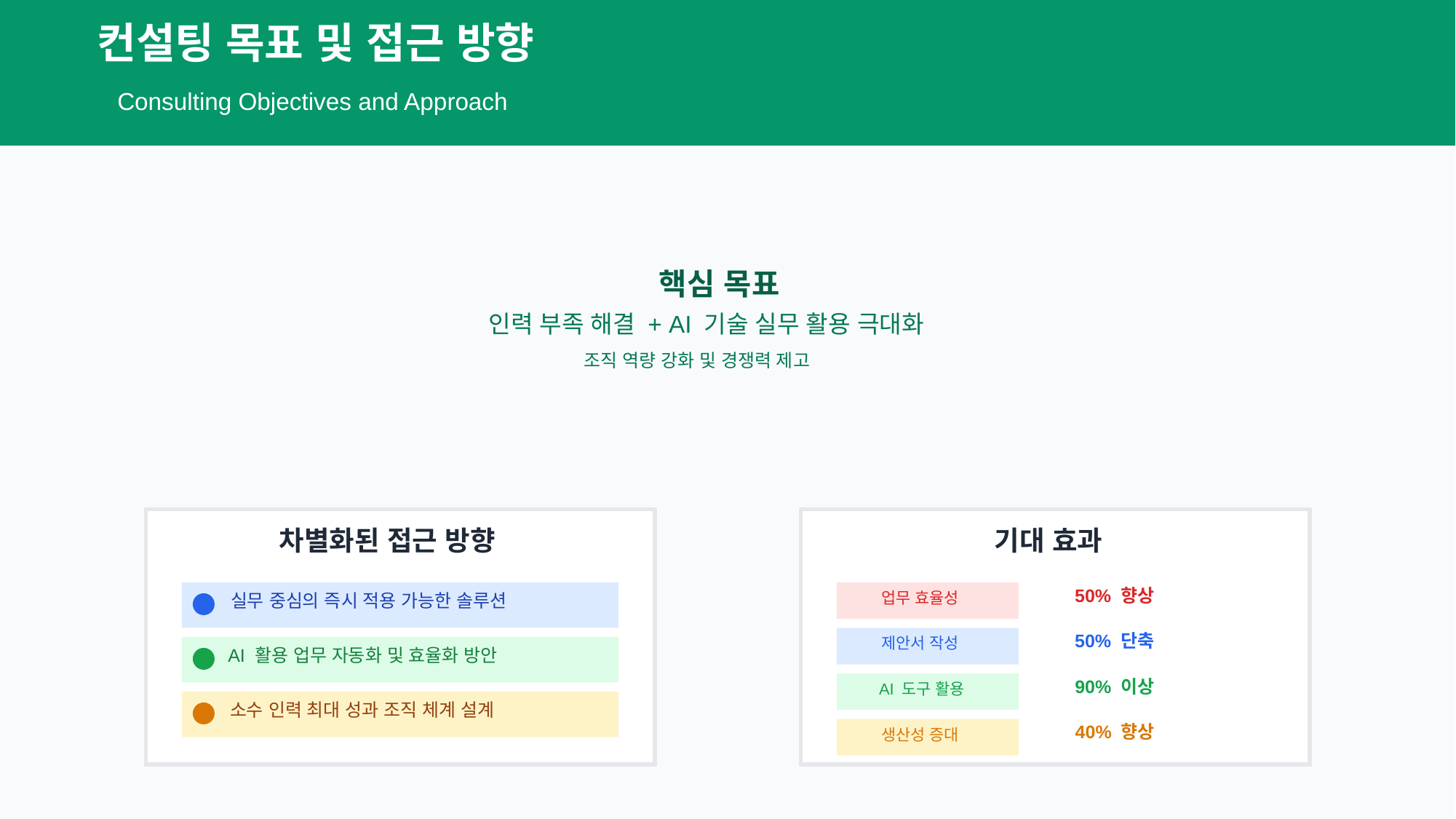

컨설팅 목표 및 접근 방향
Consulting Objectives and Approach
핵심 목표
인력 부족 해결 + AI 기술 실무 활용 극대화
조직 역량 강화 및 경쟁력 제고

차별화된 접근 방향
기대 효과
50% 향상

업무 효율성
실무 중심의 즉시 적용 가능한 솔루션

50% 단축

제안서 작성

AI 활용 업무 자동화 및 효율화 방안

90% 이상

AI 도구 활용

소수 인력 최대 성과 조직 체계 설계

40% 향상

생산성 증대